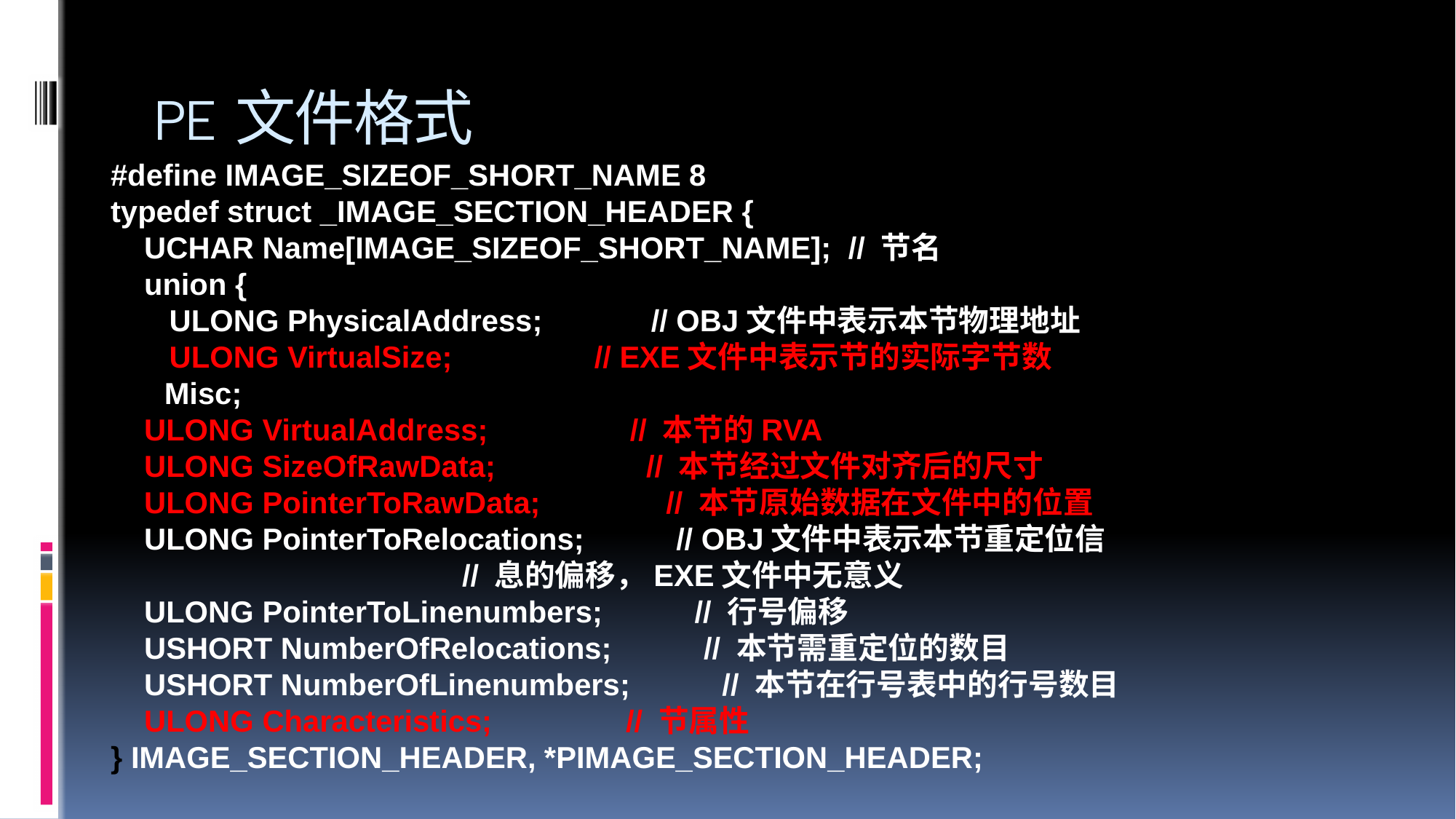

# PE文件格式
#define IMAGE_SIZEOF_SHORT_NAME 8
typedef struct _IMAGE_SECTION_HEADER {
    UCHAR Name[IMAGE_SIZEOF_SHORT_NAME];  // 节名
    union {
       ULONG PhysicalAddress;             // OBJ文件中表示本节物理地址
       ULONG VirtualSize;                 // EXE文件中表示节的实际字节数
    } Misc;
    ULONG VirtualAddress;                 // 本节的RVA
    ULONG SizeOfRawData;                  // 本节经过文件对齐后的尺寸
    ULONG PointerToRawData;               // 本节原始数据在文件中的位置
    ULONG PointerToRelocations;           // OBJ文件中表示本节重定位信
                                          // 息的偏移，EXE文件中无意义
    ULONG PointerToLinenumbers;           // 行号偏移
    USHORT NumberOfRelocations;           // 本节需重定位的数目
    USHORT NumberOfLinenumbers;           // 本节在行号表中的行号数目
    ULONG Characteristics;                // 节属性
} IMAGE_SECTION_HEADER, *PIMAGE_SECTION_HEADER;